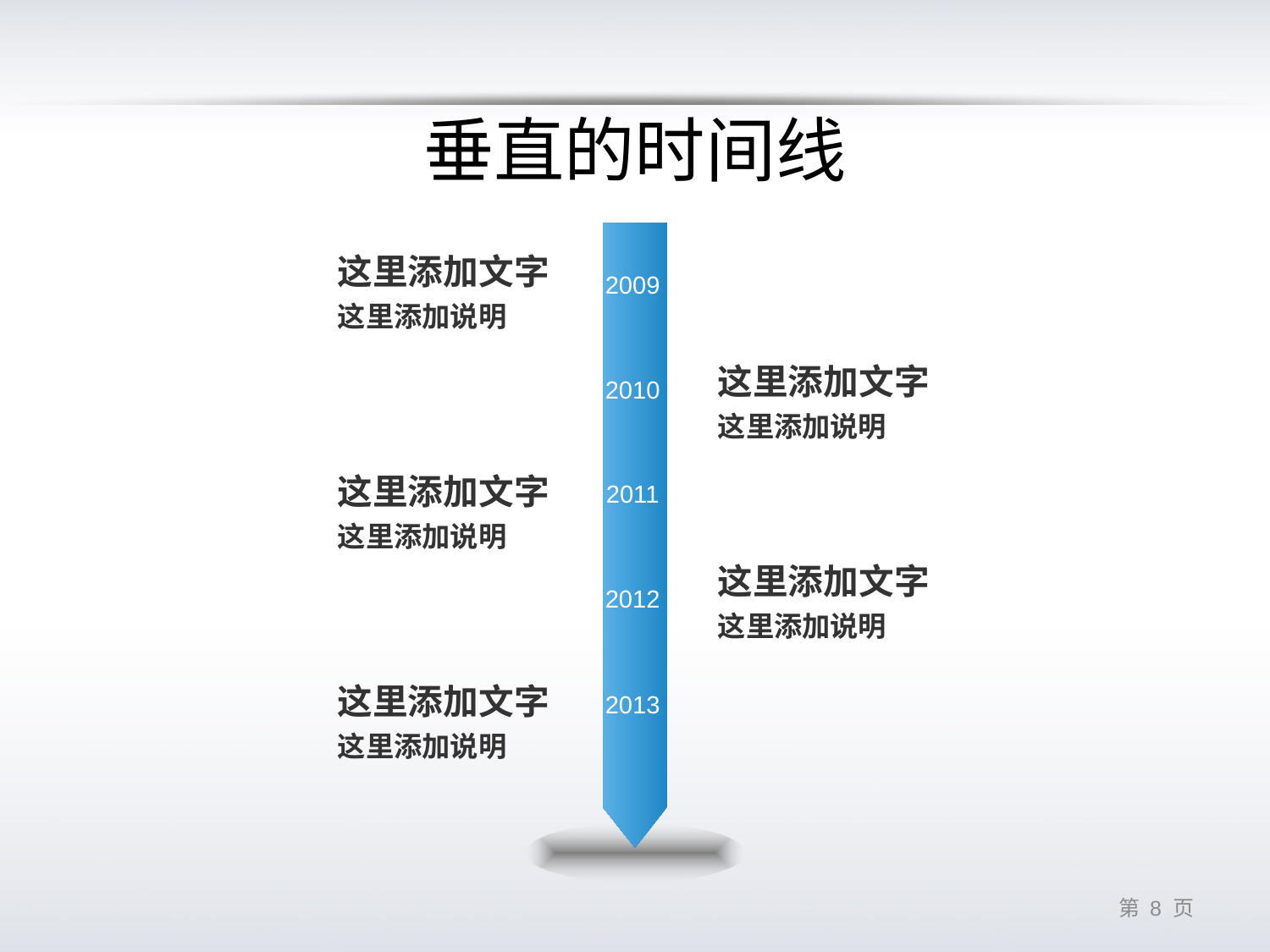

# 垂直的时间线
这里添加文字
2009
这里添加说明
这里添加文字
2010
这里添加说明
这里添加文字
2011

这里添加说明
这里添加文字
2012
这里添加说明
这里添加文字
2013
这里添加说明

第 8 页